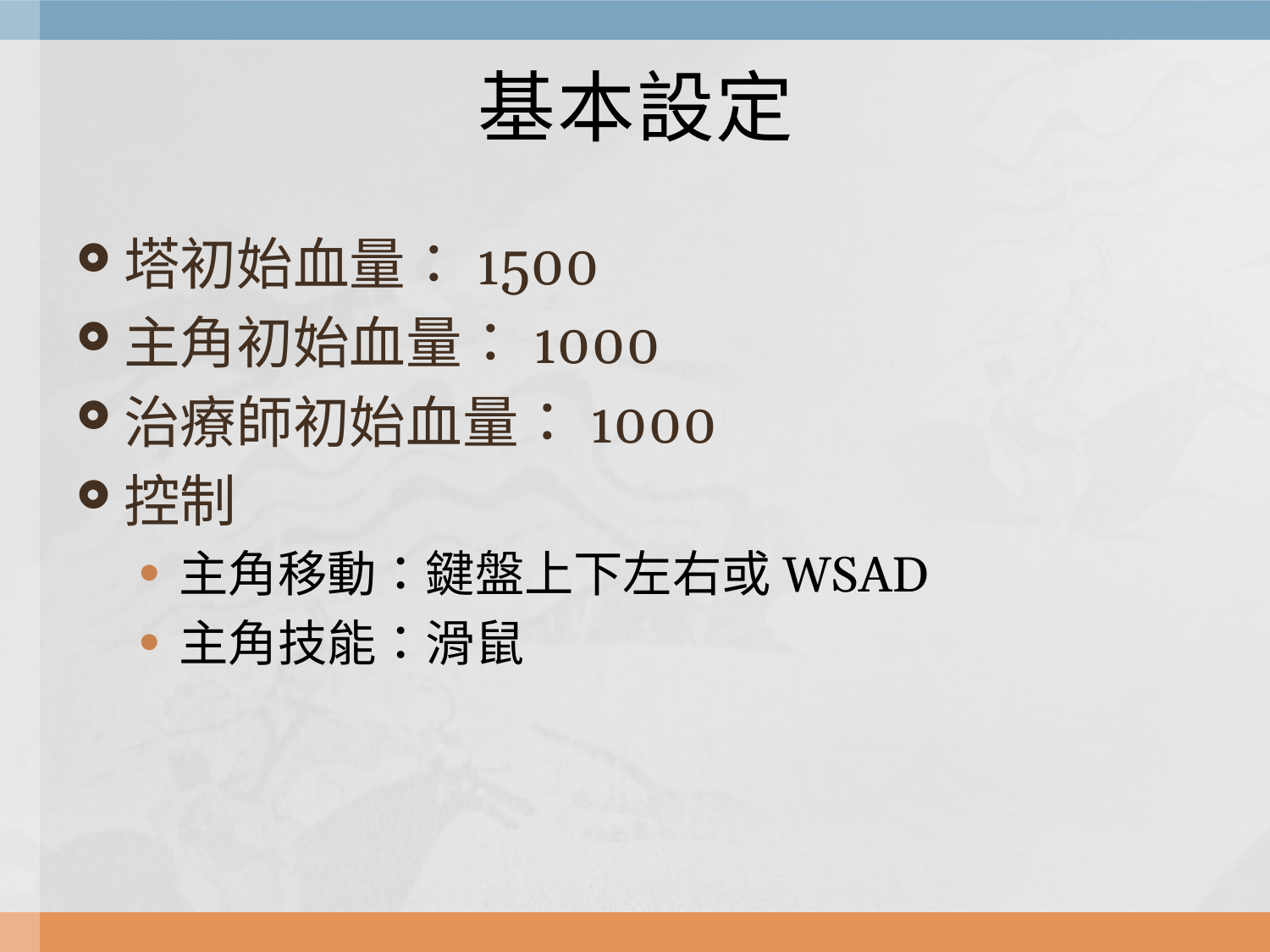

# 基本設定
塔初始血量：1500
主角初始血量：1000
治療師初始血量：1000
控制
主角移動：鍵盤上下左右或WSAD
主角技能：滑鼠